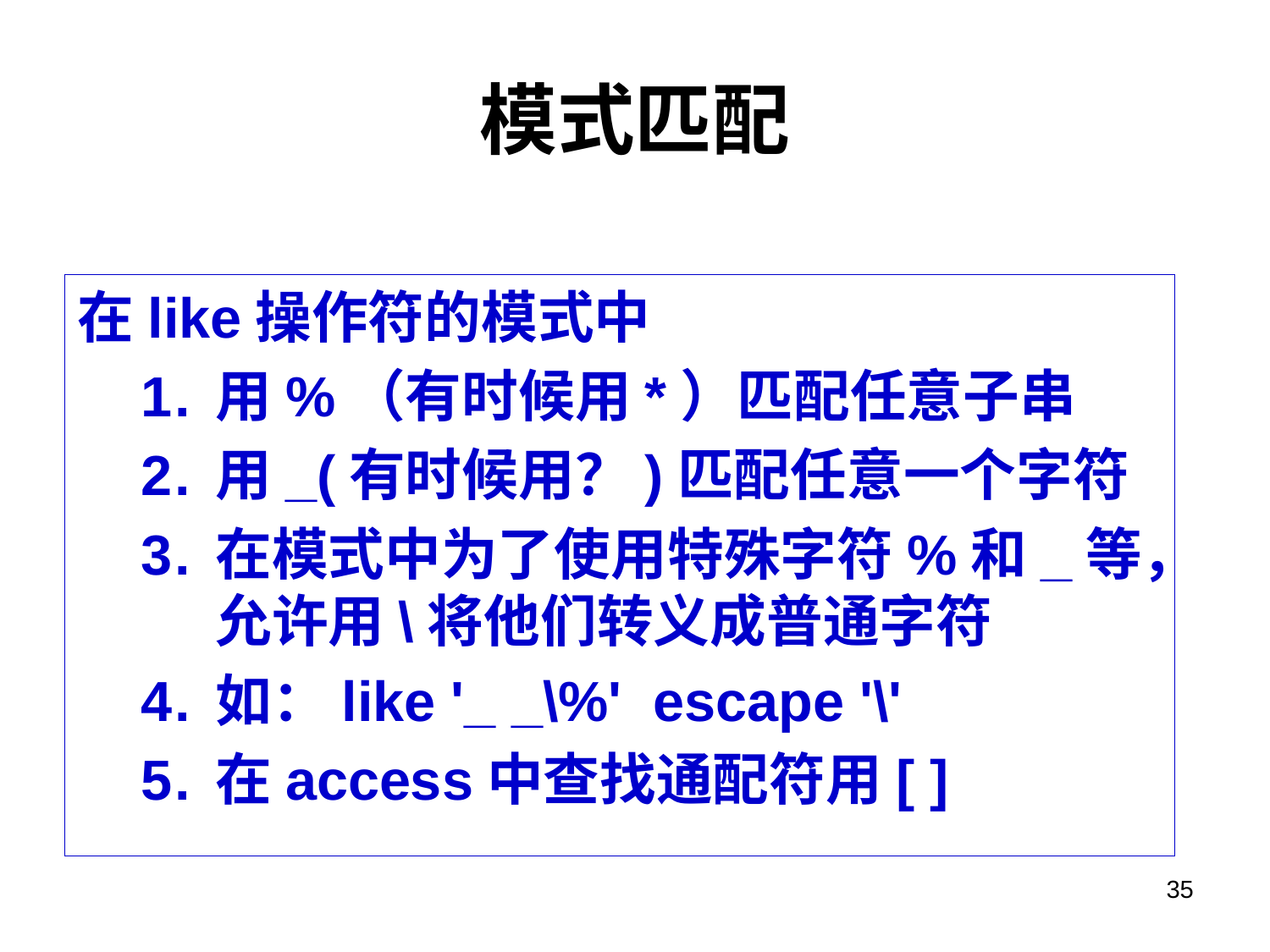

# 模式匹配
在like操作符的模式中
用%（有时候用*）匹配任意子串
用_(有时候用？)匹配任意一个字符
在模式中为了使用特殊字符%和_等，允许用\将他们转义成普通字符
如：like '_ _\%'  escape '\'
在access中查找通配符用[ ]
35